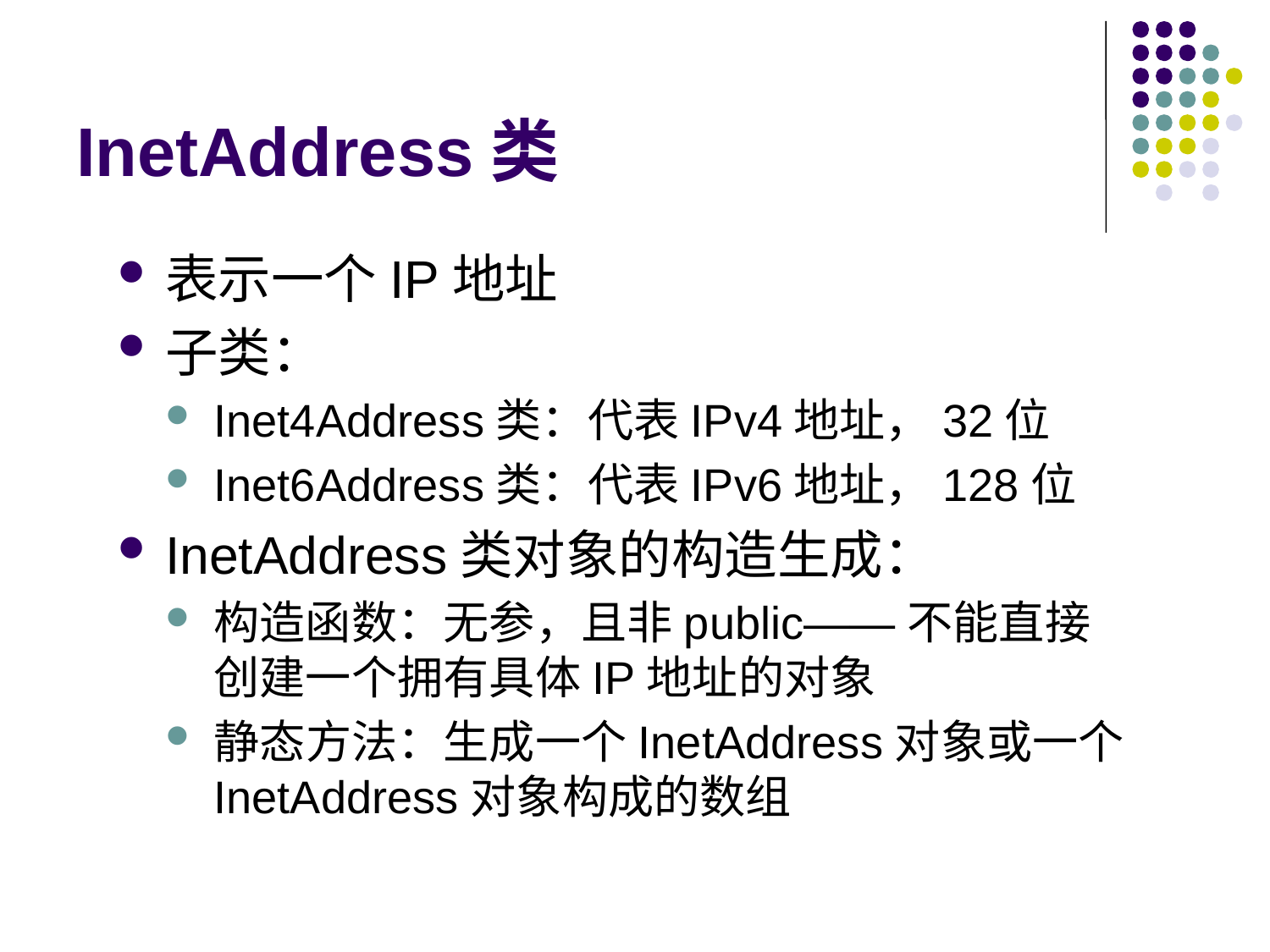

# InetAddress类
表示一个IP地址
子类：
Inet4Address类：代表IPv4地址，32位
Inet6Address类：代表IPv6地址，128位
InetAddress类对象的构造生成：
构造函数：无参，且非public——不能直接创建一个拥有具体IP地址的对象
静态方法：生成一个InetAddress对象或一个InetAddress对象构成的数组